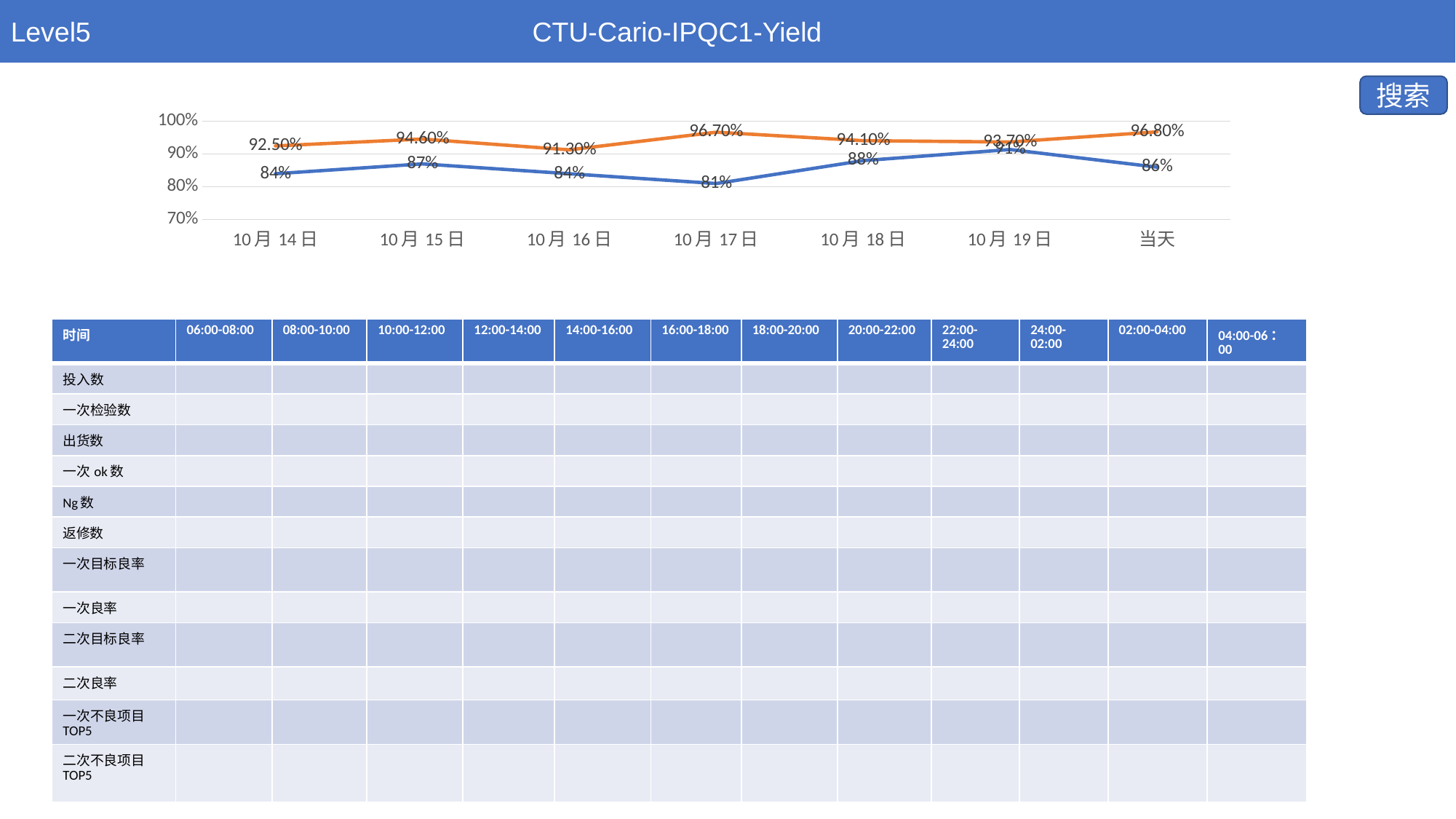

Level5                                                          CTU-Cario-IPQC1-Yield

### Chart

| Category | 一次良率 | 二次良率 |
|---|---|---|
| 10月14日 | 0.84 | 0.925 |
| 10月15日 | 0.87 | 0.946 |
| 10月16日 | 0.84 | 0.913 |
| 10月17日 | 0.81 | 0.967 |
| 10月18日 | 0.88 | 0.941 |
| 10月19日 | 0.914 | 0.937 |
| 当天 | 0.86 | 0.968 |
搜索
| 时间 | 06:00-08:00 | 08:00-10:00 | 10:00-12:00 | 12:00-14:00 | 14:00-16:00 | 16:00-18:00 | 18:00-20:00 | 20:00-22:00 | 22:00-24:00 | 24:00-02:00 | 02:00-04:00 | 04:00-06：00 |
| --- | --- | --- | --- | --- | --- | --- | --- | --- | --- | --- | --- | --- |
| 投入数 |  |  |  |  |  |  |  |  |  |  |  |  |
| 一次检验数 |  |  |  |  |  |  |  |  |  |  |  |  |
| 出货数 |  |  |  |  |  |  |  |  |  |  |  |  |
| 一次ok数 |  |  |  |  |  |  |  |  |  |  |  |  |
| Ng数 |  |  |  |  |  |  |  |  |  |  |  |  |
| 返修数 |  |  |  |  |  |  |  |  |  |  |  |  |
| 一次目标良率 |  |  |  |  |  |  |  |  |  |  |  |  |
| 一次良率 |  |  |  |  |  |  |  |  |  |  |  |  |
| 二次目标良率 |  |  |  |  |  |  |  |  |  |  |  |  |
| 二次良率 |  |  |  |  |  |  |  |  |  |  |  |  |
| 一次不良项目TOP5 |  |  |  |  |  |  |  |  |  |  |  |  |
| 二次不良项目TOP5 |  |  |  |  |  |  |  |  |  |  |  |  |